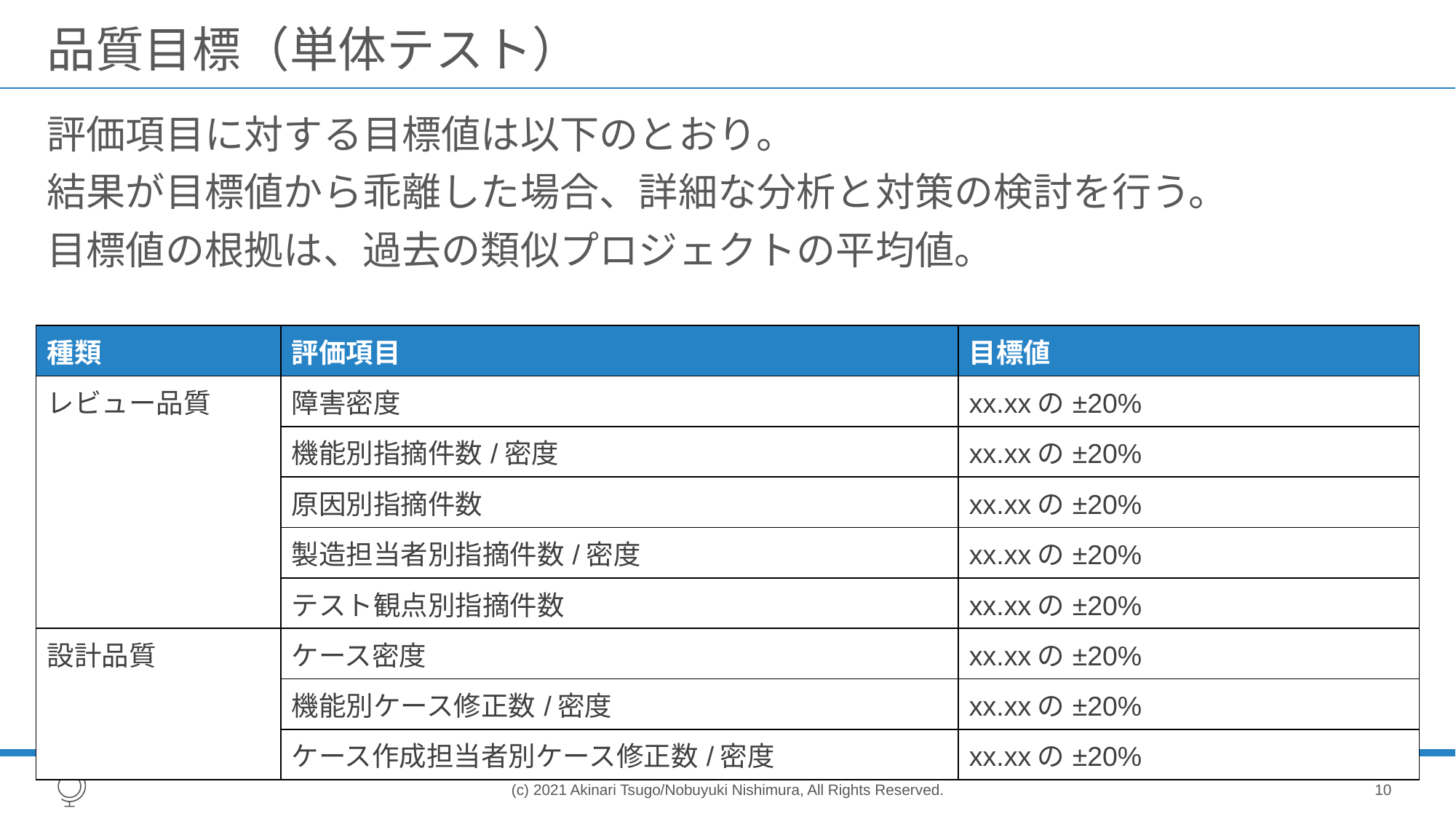

# 品質目標（単体テスト）
評価項目に対する目標値は以下のとおり。
結果が目標値から乖離した場合、詳細な分析と対策の検討を行う。
目標値の根拠は、過去の類似プロジェクトの平均値。
| 種類 | 評価項目 | 目標値 |
| --- | --- | --- |
| レビュー品質 | 障害密度 | xx.xxの±20% |
|  | 機能別指摘件数/密度 | xx.xxの±20% |
|  | 原因別指摘件数 | xx.xxの±20% |
|  | 製造担当者別指摘件数/密度 | xx.xxの±20% |
|  | テスト観点別指摘件数 | xx.xxの±20% |
| 設計品質 | ケース密度 | xx.xxの±20% |
|  | 機能別ケース修正数/密度 | xx.xxの±20% |
|  | ケース作成担当者別ケース修正数/密度 | xx.xxの±20% |